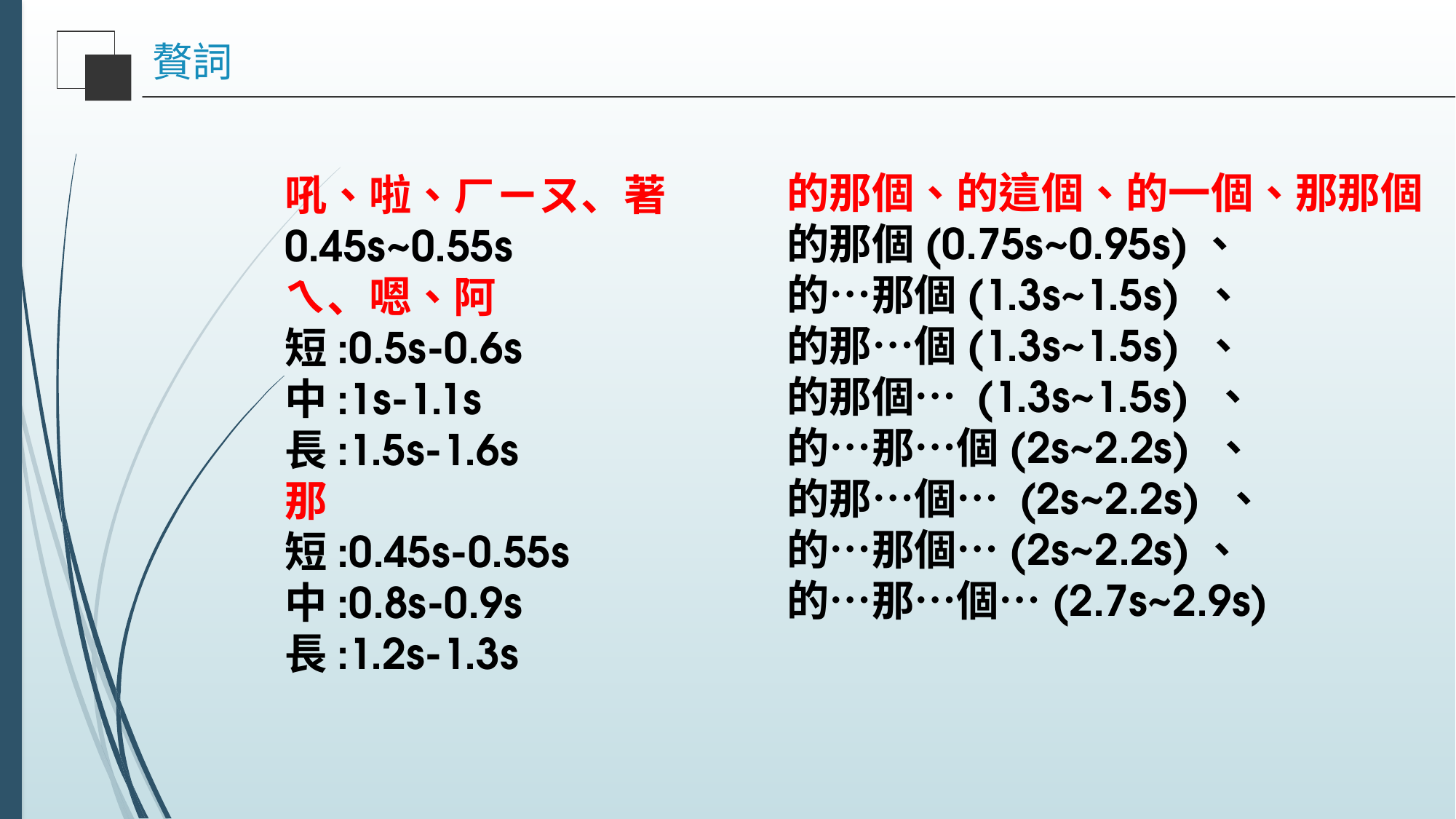

# 贅詞
的那個、的這個、的一個、那那個
的那個(0.75s~0.95s)、
的…那個(1.3s~1.5s) 、
的那…個(1.3s~1.5s) 、
的那個… (1.3s~1.5s) 、
的…那…個(2s~2.2s) 、
的那…個… (2s~2.2s) 、
的…那個…(2s~2.2s)、
的…那…個…(2.7s~2.9s)
吼、啦、ㄏㄧㄡ、著
0.45s~0.55s
ㄟ、嗯、阿
短:0.5s-0.6s
中:1s-1.1s
長:1.5s-1.6s
那
短:0.45s-0.55s
中:0.8s-0.9s
長:1.2s-1.3s